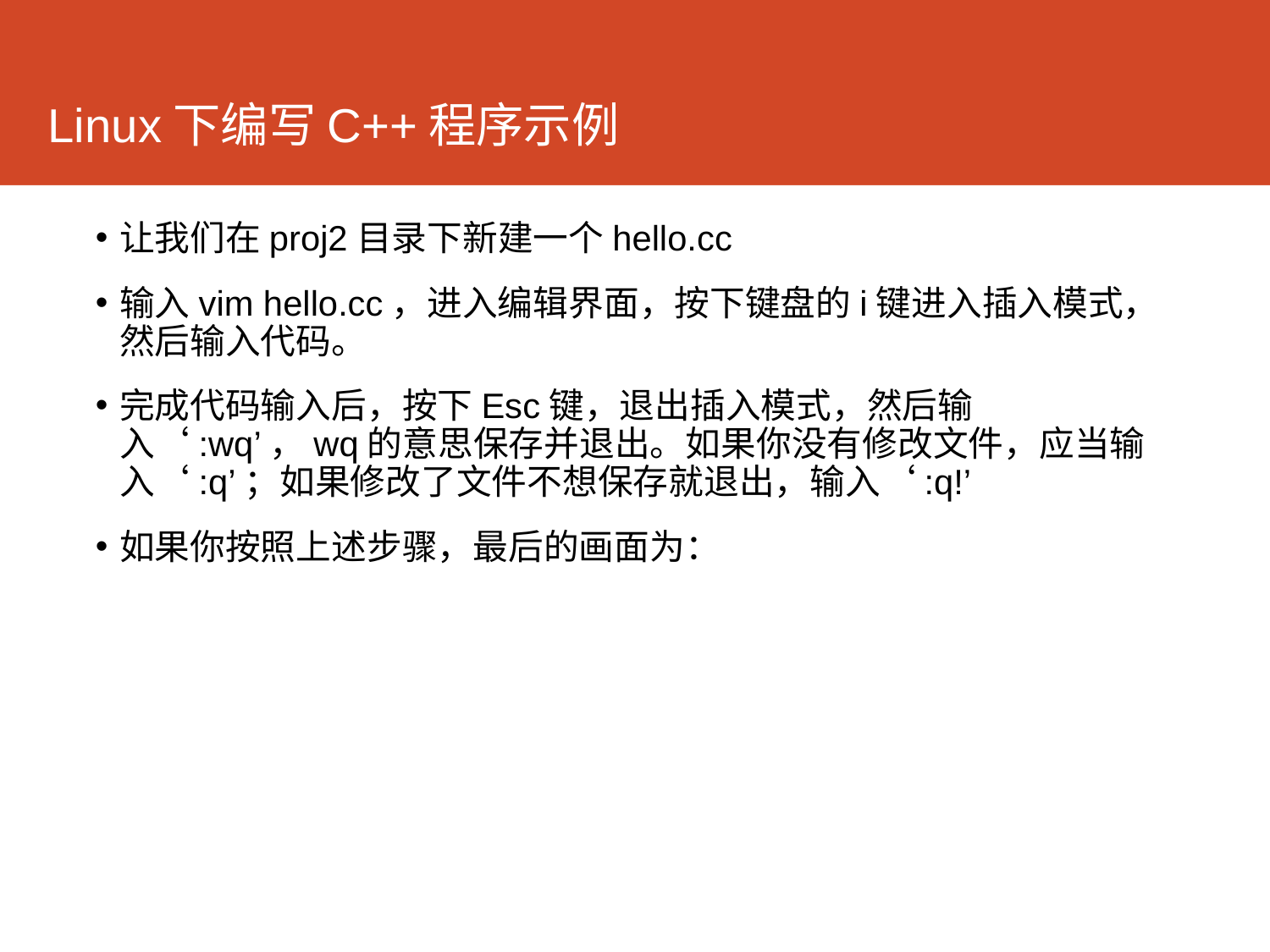

Linux下编写C++程序示例
让我们在proj2目录下新建一个hello.cc
输入vim hello.cc，进入编辑界面，按下键盘的i键进入插入模式，然后输入代码。
完成代码输入后，按下Esc键，退出插入模式，然后输入‘:wq’，wq的意思保存并退出。如果你没有修改文件，应当输入‘:q’；如果修改了文件不想保存就退出，输入‘:q!’
如果你按照上述步骤，最后的画面为：